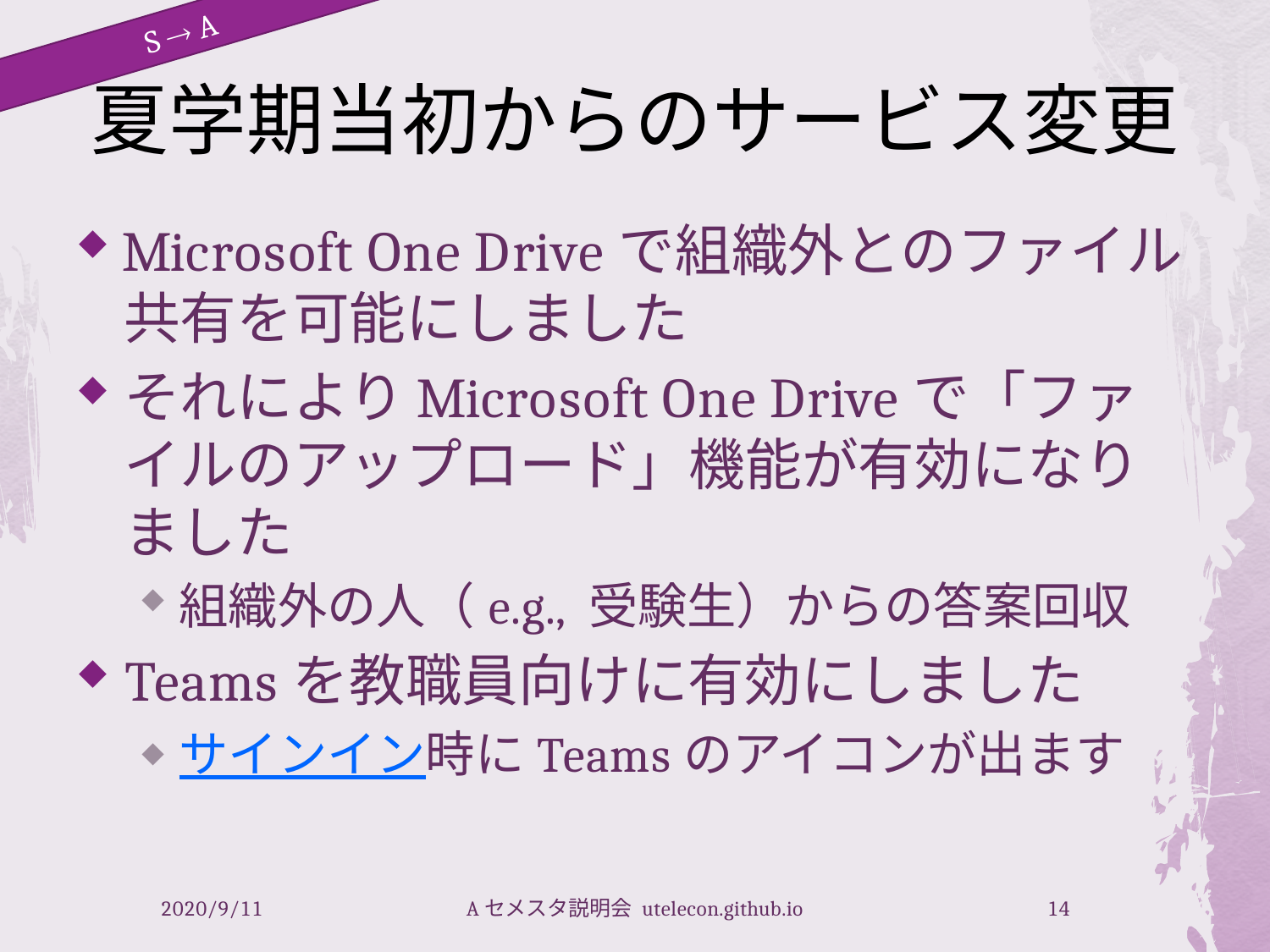

S → A
# 夏学期当初からのサービス変更
Microsoft One Driveで組織外とのファイル共有を可能にしました
それによりMicrosoft One Driveで「ファイルのアップロード」機能が有効になりました
組織外の人（e.g., 受験生）からの答案回収
Teamsを教職員向けに有効にしました
サインイン時にTeamsのアイコンが出ます
2020/9/11
Aセメスタ説明会 utelecon.github.io
14